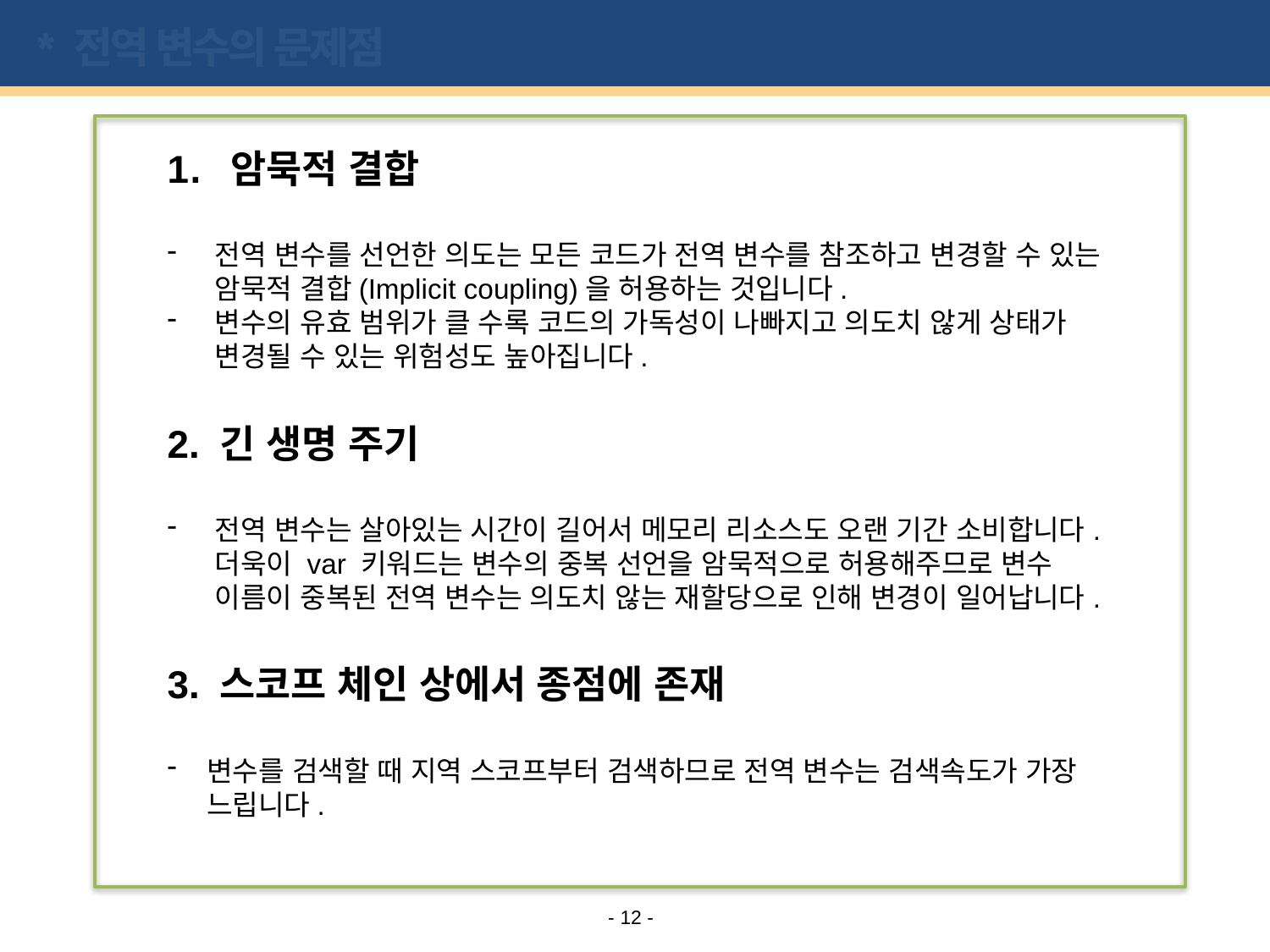

# * 전역 변수의 문제점

암묵적 결합

전역 변수를 선언한 의도는 모든 코드가 전역 변수를 참조하고 변경할 수 있는 암묵적 결합(Implicit coupling)을 허용하는 것입니다.
변수의 유효 범위가 클 수록 코드의 가독성이 나빠지고 의도치 않게 상태가 변경될 수 있는 위험성도 높아집니다.

2. 긴 생명 주기

전역 변수는 살아있는 시간이 길어서 메모리 리소스도 오랜 기간 소비합니다. 더욱이 var 키워드는 변수의 중복 선언을 암묵적으로 허용해주므로 변수 이름이 중복된 전역 변수는 의도치 않는 재할당으로 인해 변경이 일어납니다.

3. 스코프 체인 상에서 종점에 존재

변수를 검색할 때 지역 스코프부터 검색하므로 전역 변수는 검색속도가 가장 느립니다.